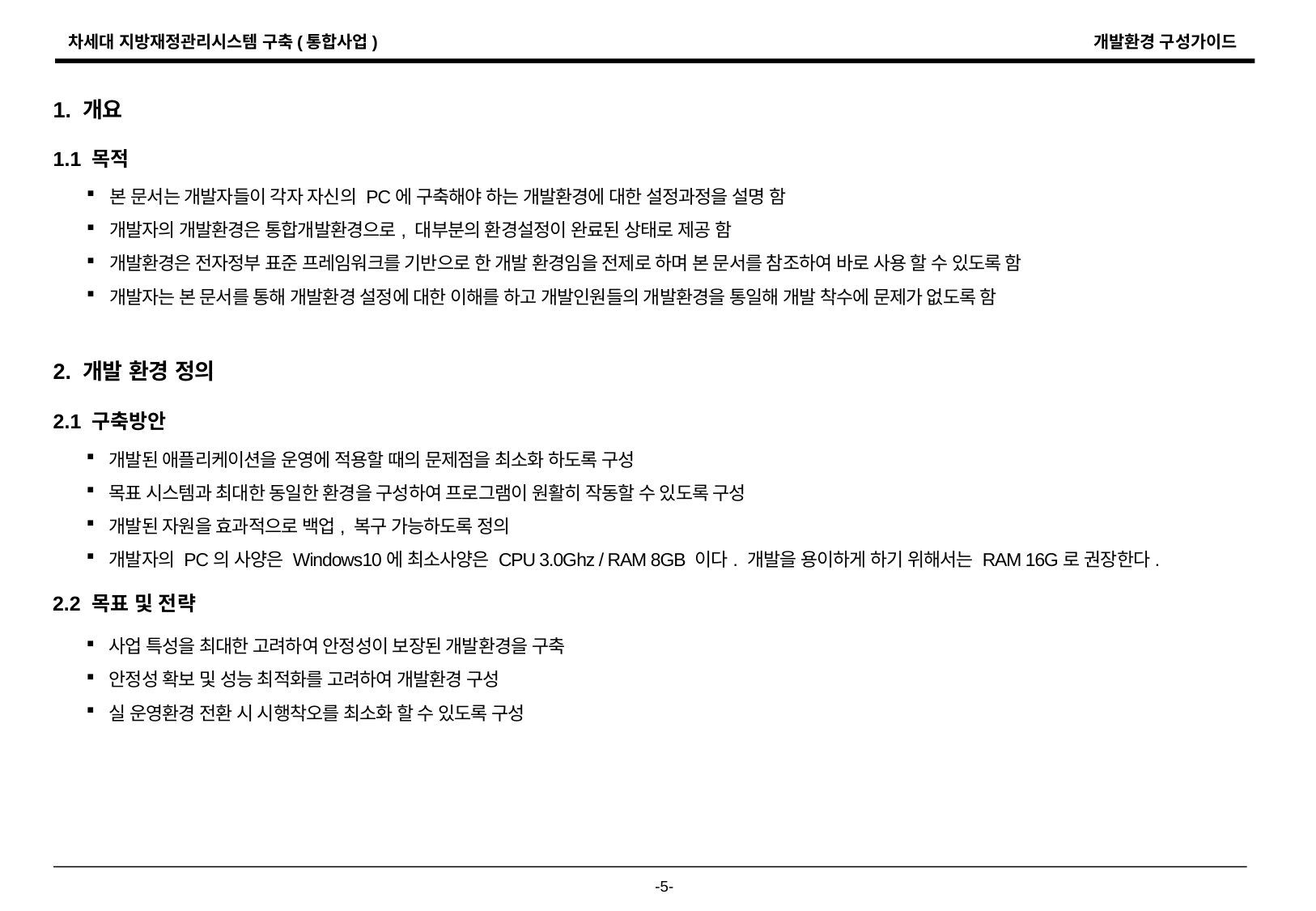

1. 개요
1.1 목적
본 문서는 개발자들이 각자 자신의 PC에 구축해야 하는 개발환경에 대한 설정과정을 설명 함
개발자의 개발환경은 통합개발환경으로, 대부분의 환경설정이 완료된 상태로 제공 함
개발환경은 전자정부 표준 프레임워크를 기반으로 한 개발 환경임을 전제로 하며 본 문서를 참조하여 바로 사용 할 수 있도록 함
개발자는 본 문서를 통해 개발환경 설정에 대한 이해를 하고 개발인원들의 개발환경을 통일해 개발 착수에 문제가 없도록 함
2. 개발 환경 정의
2.1 구축방안

개발된 애플리케이션을 운영에 적용할 때의 문제점을 최소화 하도록 구성
목표 시스템과 최대한 동일한 환경을 구성하여 프로그램이 원활히 작동할 수 있도록 구성
개발된 자원을 효과적으로 백업, 복구 가능하도록 정의
개발자의 PC의 사양은 Windows10에 최소사양은 CPU 3.0Ghz / RAM 8GB 이다. 개발을 용이하게 하기 위해서는 RAM 16G로 권장한다.

2.2 목표 및 전략

사업 특성을 최대한 고려하여 안정성이 보장된 개발환경을 구축
안정성 확보 및 성능 최적화를 고려하여 개발환경 구성
실 운영환경 전환 시 시행착오를 최소화 할 수 있도록 구성